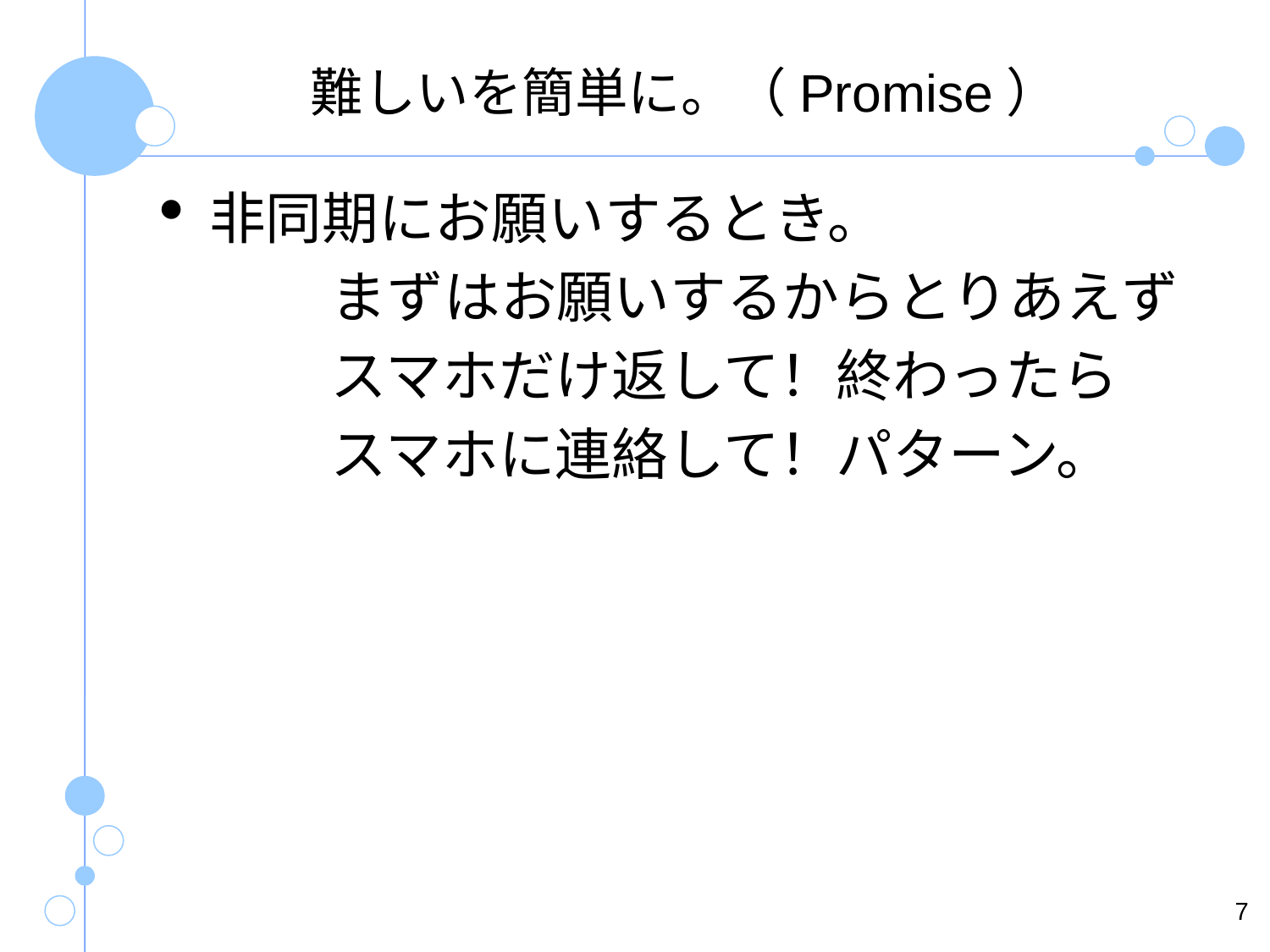

難しいを簡単に。（Promise）

非同期にお願いするとき。
　　　まずはお願いするからとりあえず
　　　スマホだけ返して！終わったら
　　　スマホに連絡して！パターン。

7